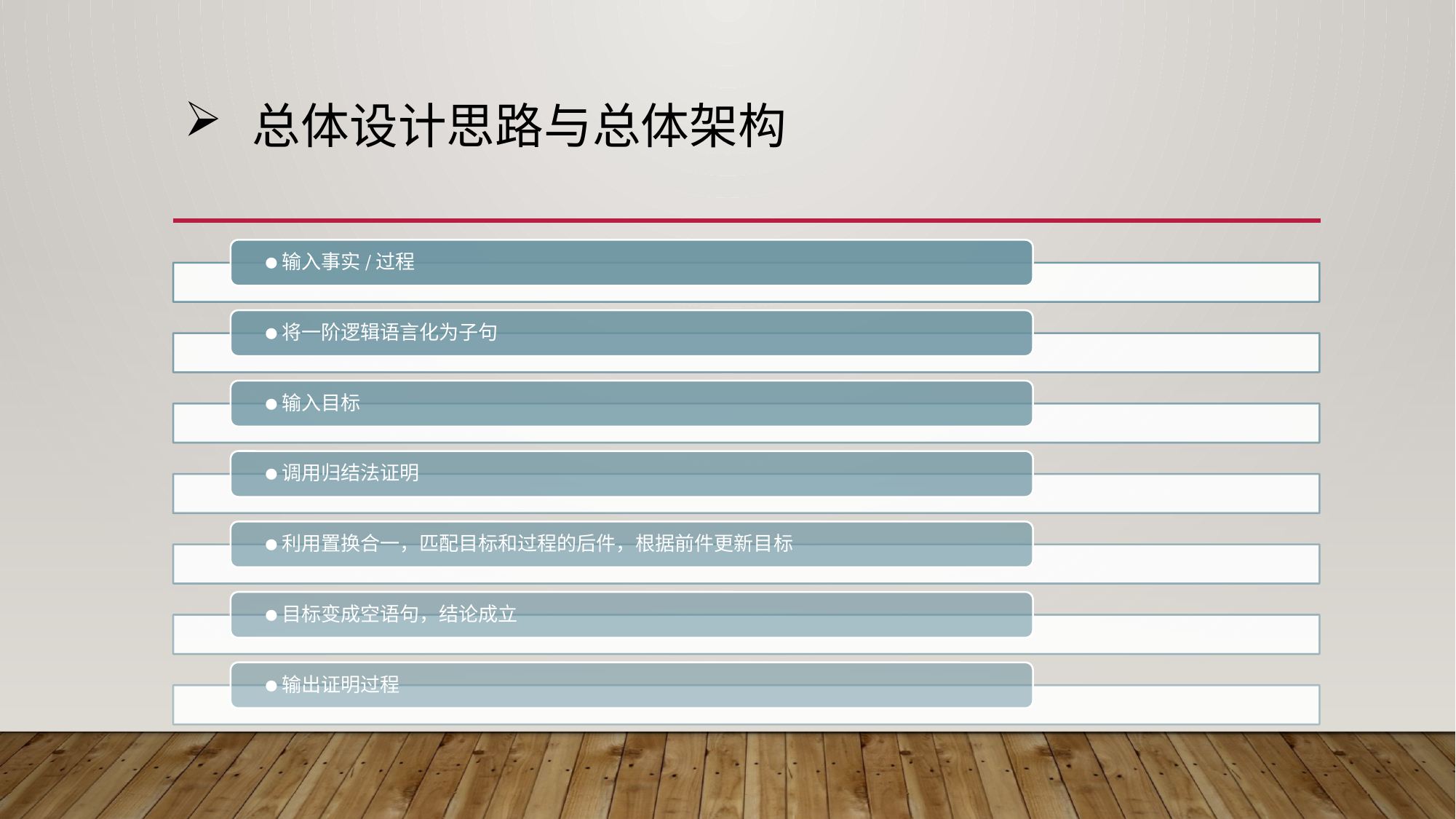

# 总体设计思路与总体架构
⚫输入事实/过程
⚫将一阶逻辑语言化为子句
⚫输入目标
⚫调用归结法证明
⚫利用置换合一，匹配目标和过程的后件，根据前件更新目标
⚫目标变成空语句，结论成立
⚫输出证明过程